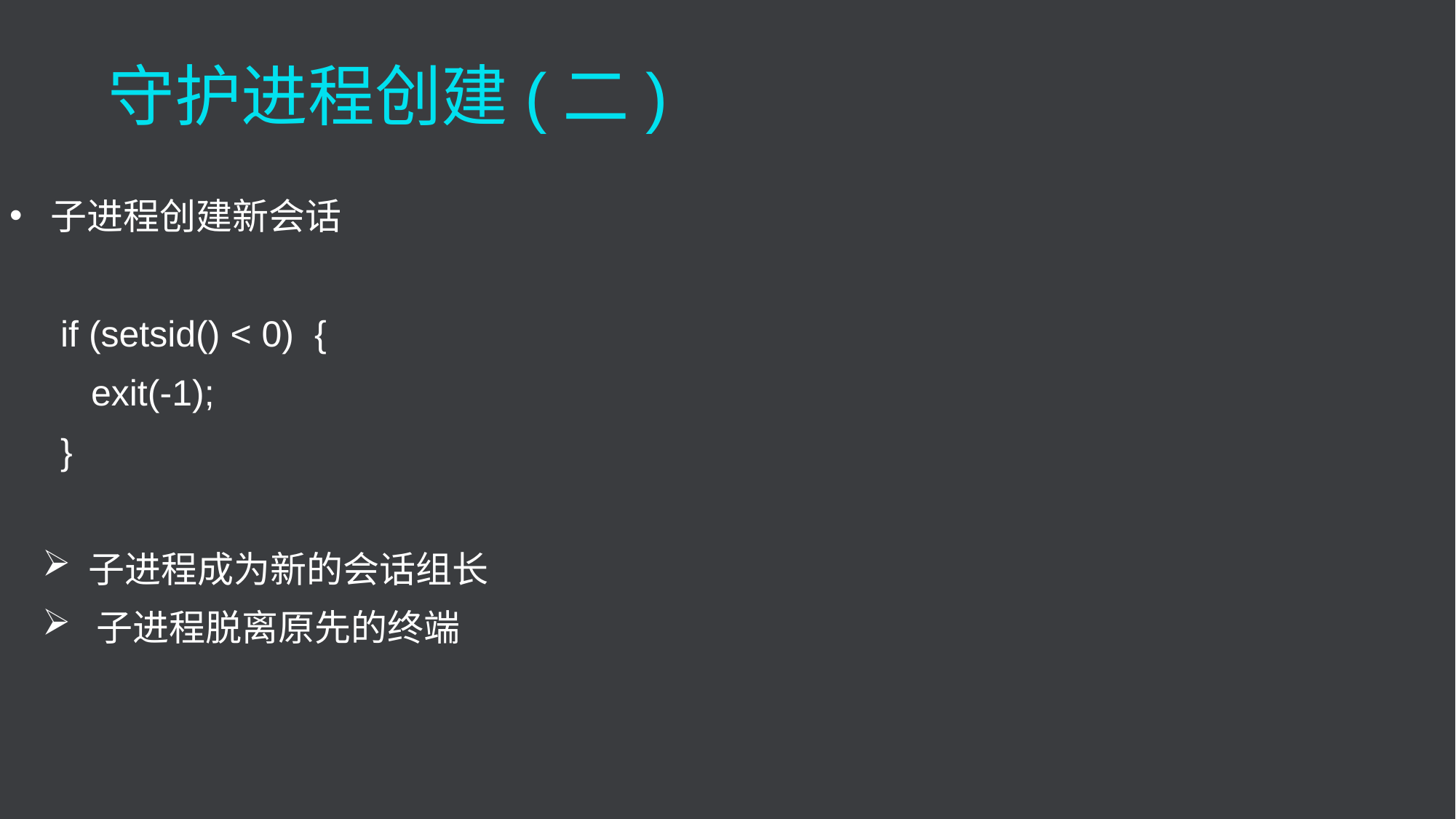

守护进程创建(二)

子进程创建新会话

     if (setsid() < 0)  {
        exit(-1);
     }

 子进程成为新的会话组长
  子进程脱离原先的终端